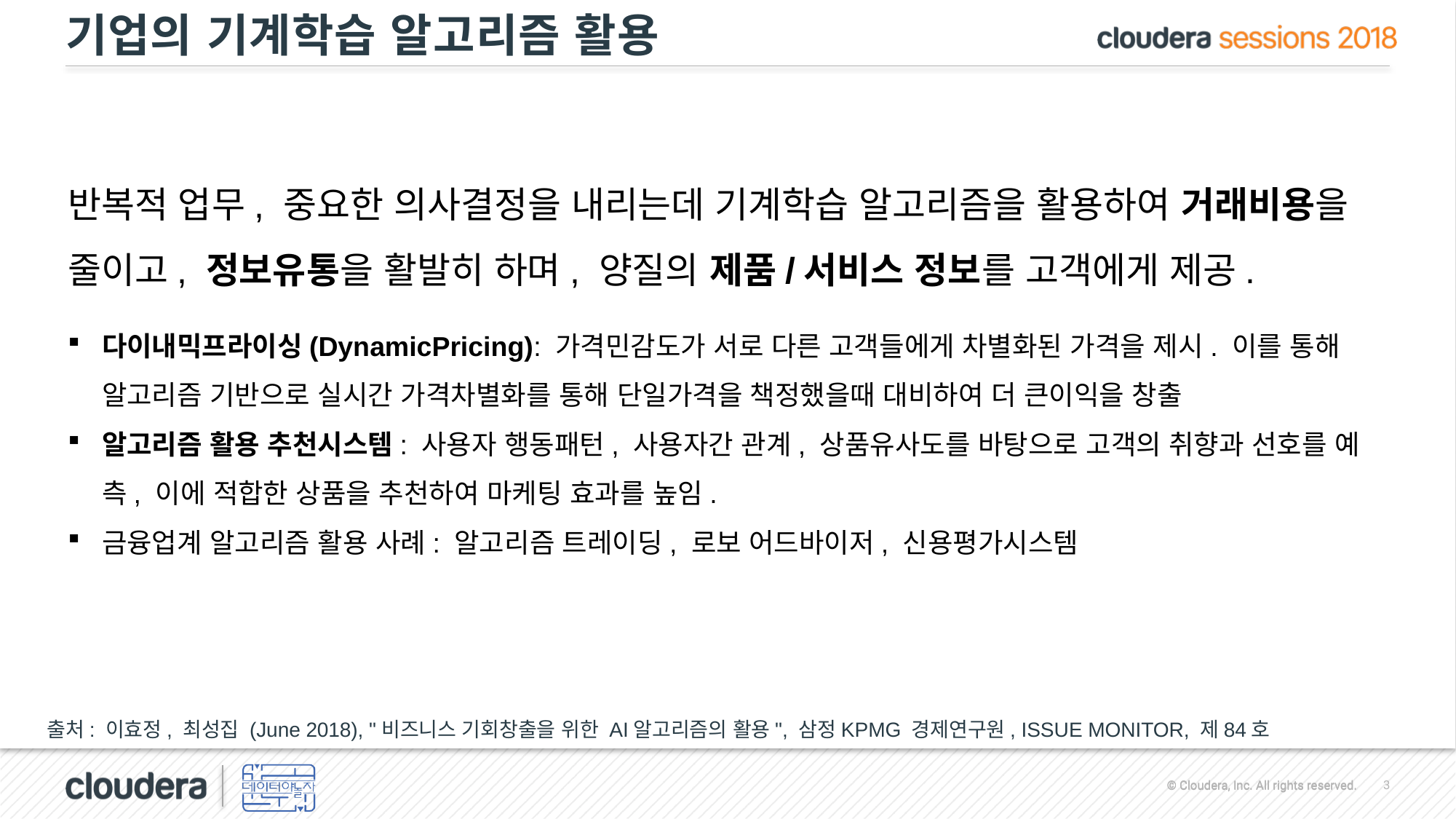

# 기업의 기계학습 알고리즘 활용
반복적 업무, 중요한 의사결정을 내리는데 기계학습 알고리즘을 활용하여 거래비용을 줄이고, 정보유통을 활발히 하며, 양질의 제품/서비스 정보를 고객에게 제공.

다이내믹프라이싱(DynamicPricing): 가격민감도가 서로 다른 고객들에게 차별화된 가격을 제시. 이를 통해 알고리즘 기반으로 실시간 가격차별화를 통해 단일가격을 책정했을때 대비하여 더 큰이익을 창출
알고리즘 활용 추천시스템: 사용자 행동패턴, 사용자간 관계, 상품유사도를 바탕으로 고객의 취향과 선호를 예측, 이에 적합한 상품을 추천하여 마케팅 효과를 높임.
금융업계 알고리즘 활용 사례: 알고리즘 트레이딩, 로보 어드바이저, 신용평가시스템

출처: 이효정, 최성집 (June 2018), "비즈니스 기회창출을 위한 AI알고리즘의 활용", 삼정KPMG 경제연구원, ISSUE MONITOR, 제84호